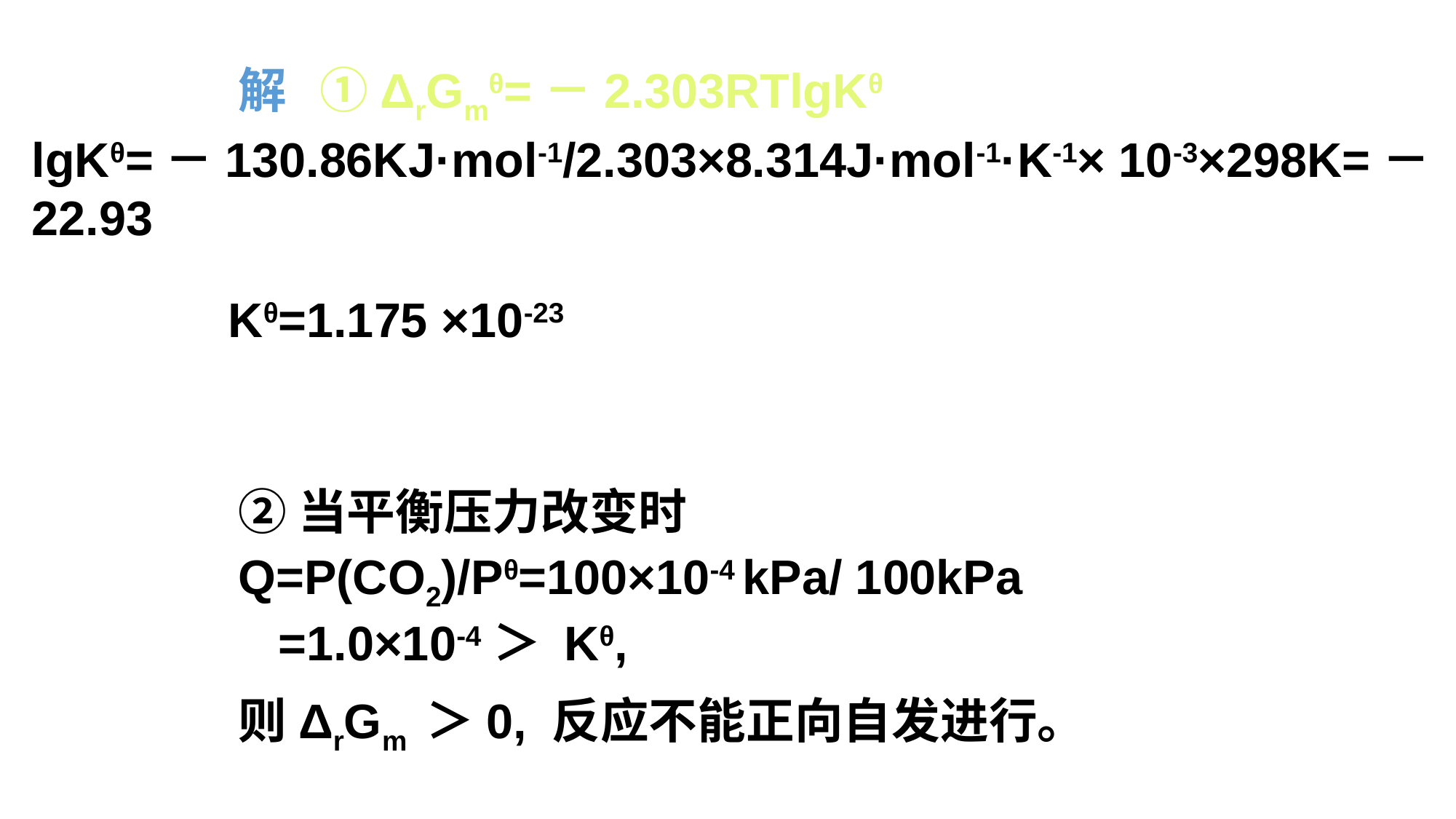

解   ①ΔrGmθ=－2.303RTlgKθ
lgKθ=－130.86KJ·mol-1/2.303×8.314J·mol-1·K-1× 10-3×298K=－22.93
Kθ=1.175 ×10-23
②当平衡压力改变时
Q=P(CO2)/Pθ=100×10-4 kPa/ 100kPa
   =1.0×10-4＞ Kθ,
则ΔrGm ＞0, 反应不能正向自发进行。
12